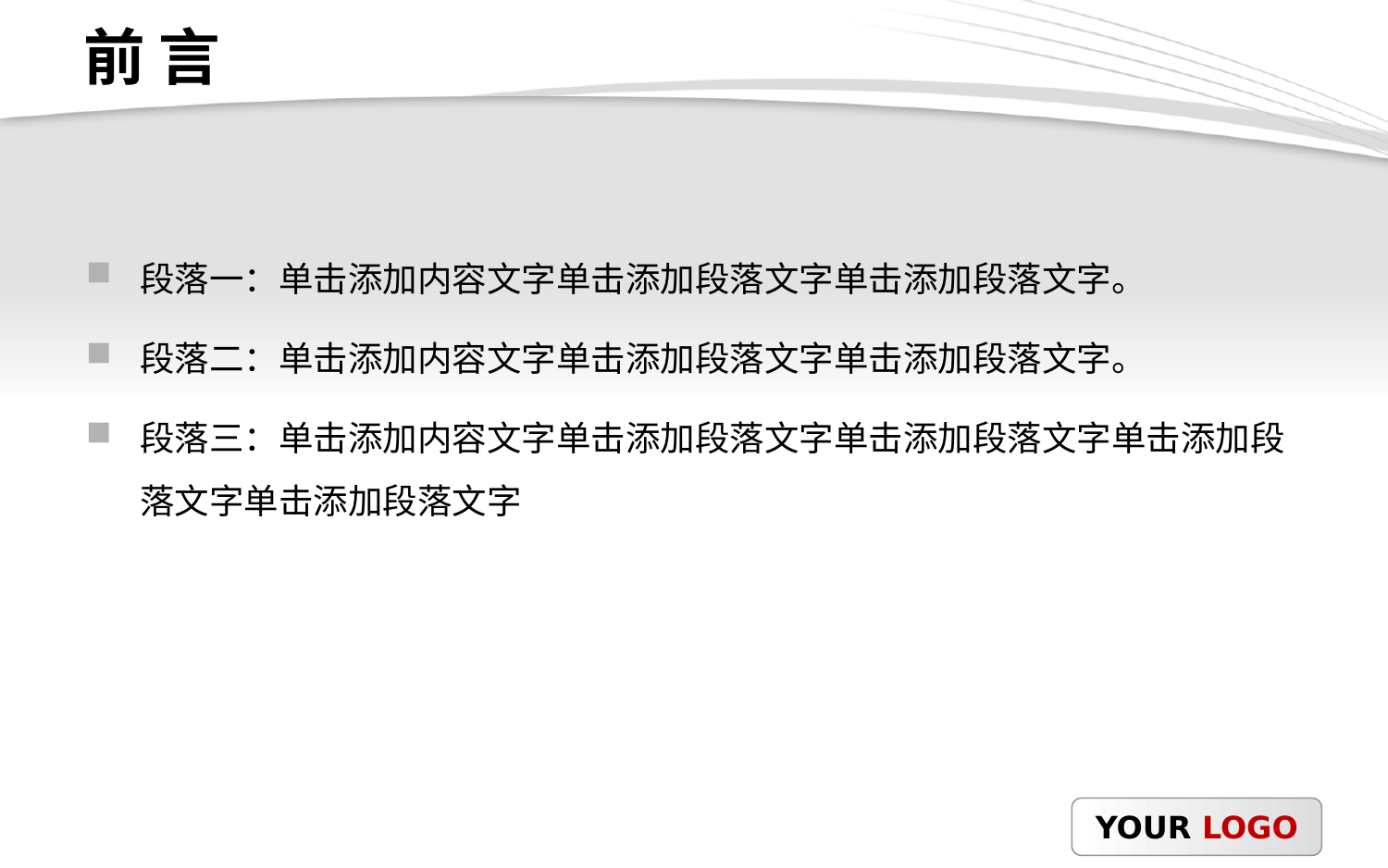

# 前 言
段落一：单击添加内容文字单击添加段落文字单击添加段落文字。
段落二：单击添加内容文字单击添加段落文字单击添加段落文字。
段落三：单击添加内容文字单击添加段落文字单击添加段落文字单击添加段落文字单击添加段落文字